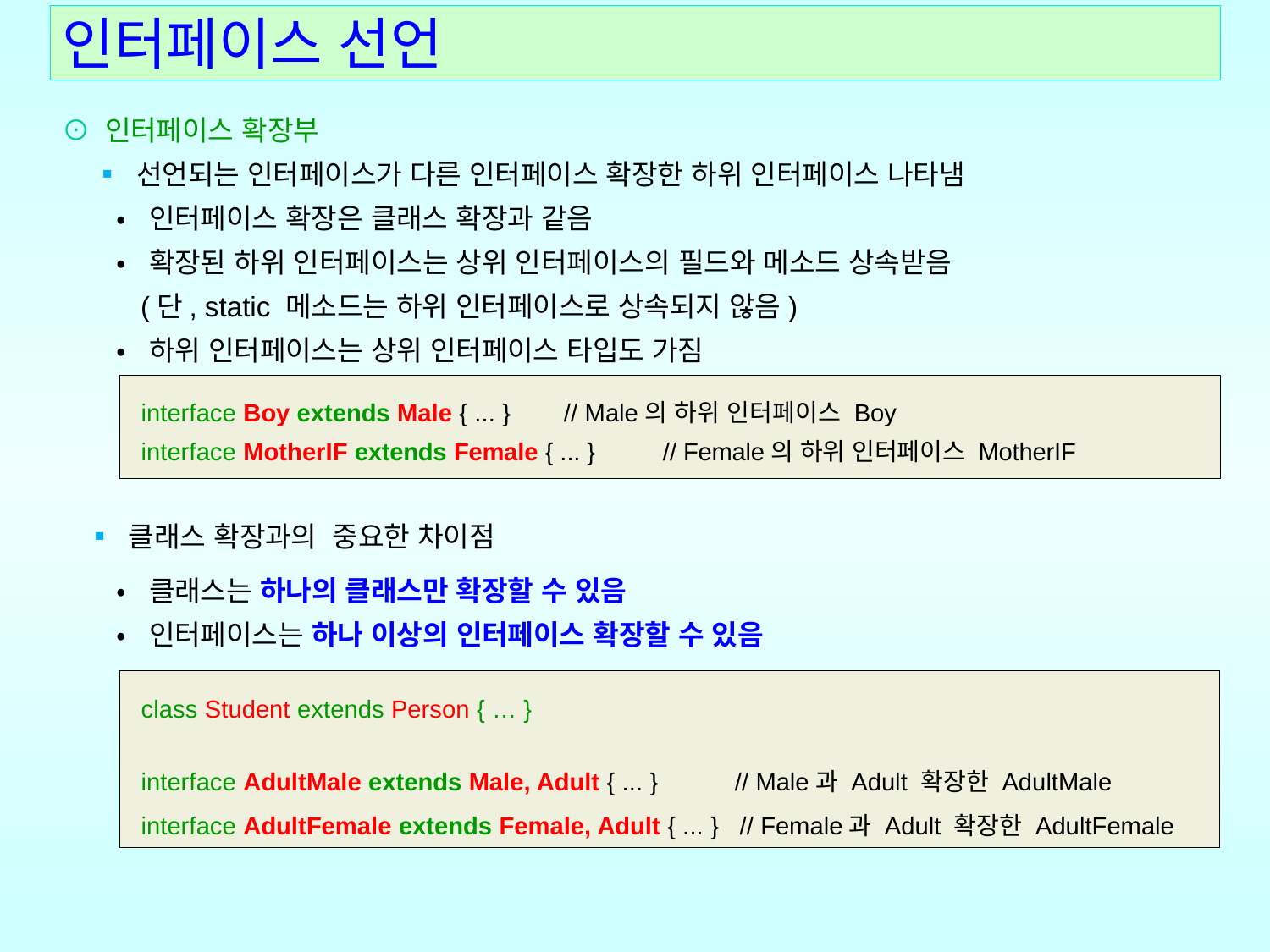

# 인터페이스 선언
⊙ 인터페이스 확장부
    ▪ 선언되는 인터페이스가 다른 인터페이스 확장한 하위 인터페이스 나타냄
       •  인터페이스 확장은 클래스 확장과 같음
       •  확장된 하위 인터페이스는 상위 인터페이스의 필드와 메소드 상속받음
          (단, static 메소드는 하위 인터페이스로 상속되지 않음)
       •  하위 인터페이스는 상위 인터페이스 타입도 가짐

   ▪ 클래스 확장과의  중요한 차이점
       •  클래스는 하나의 클래스만 확장할 수 있음
       •  인터페이스는 하나 이상의 인터페이스 확장할 수 있음
interface Boy extends Male { ... }	      // Male의 하위 인터페이스 Boy
interface MotherIF extends Female { ... }          // Female의 하위 인터페이스 MotherIF
class Student extends Person { … }

interface AdultMale extends Male, Adult { ... }           // Male과 Adult 확장한 AdultMale
interface AdultFemale extends Female, Adult { ... }   // Female과 Adult 확장한 AdultFemale